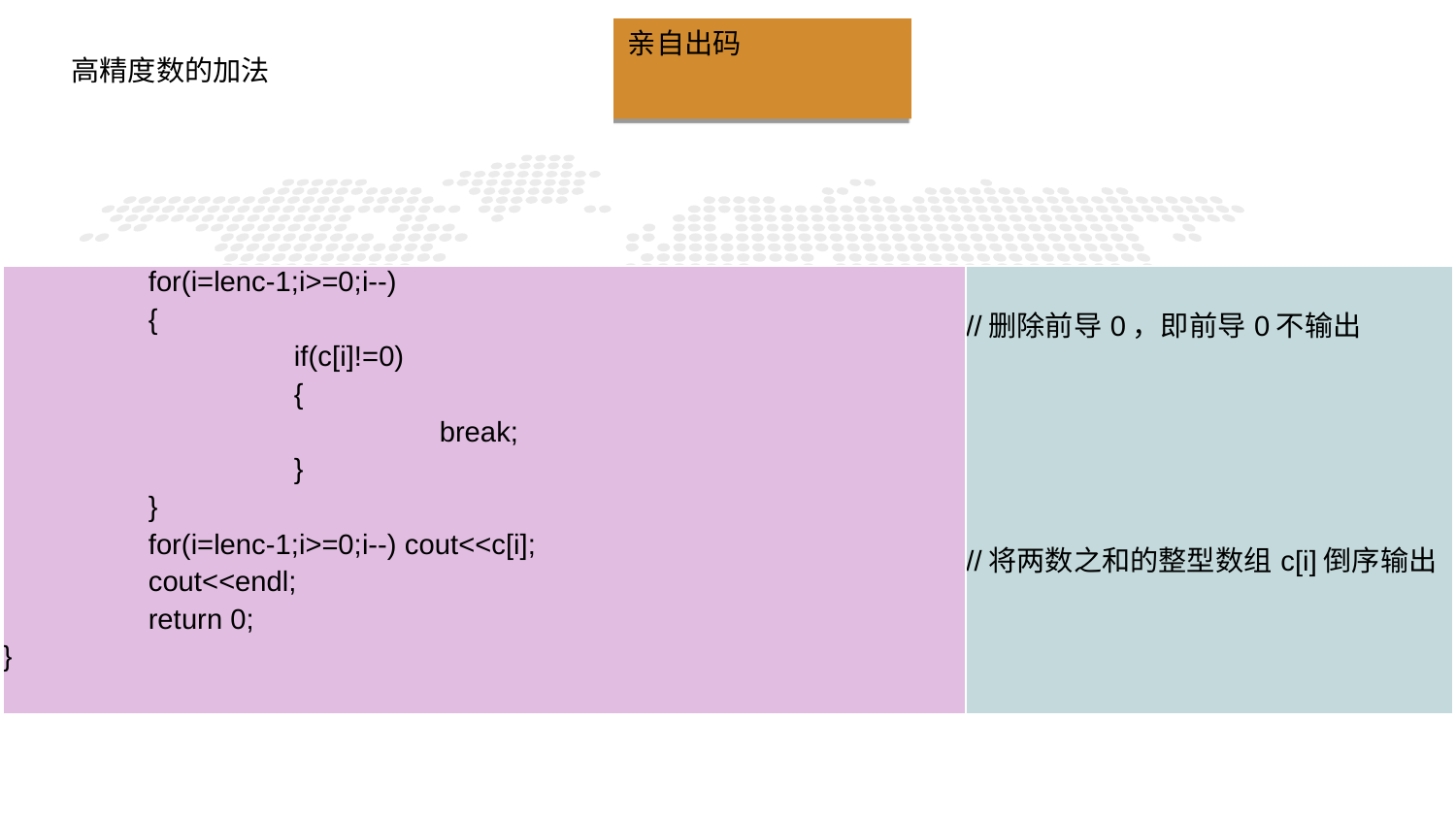

亲自出码
高精度数的加法
| for(i=lenc-1;i>=0;i--) { if(c[i]!=0) { break; } } for(i=lenc-1;i>=0;i--) cout<<c[i]; cout<<endl; return 0; } | //删除前导0，即前导0不输出 //将两数之和的整型数组c[i]倒序输出 |
| --- | --- |
1
PART  ONE